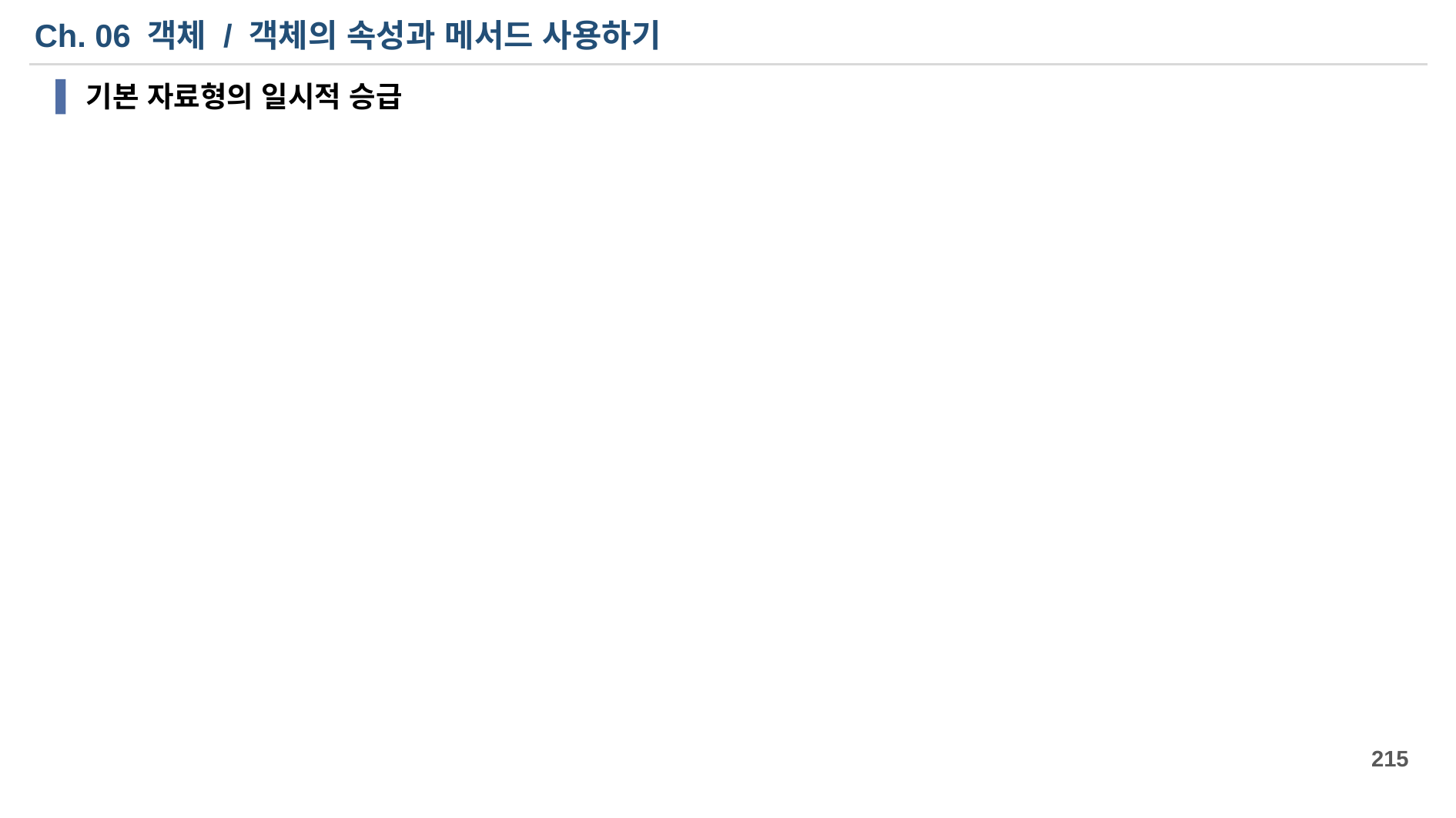

# Ch. 06 객체 / 객체의 속성과 메서드 사용하기
기본 자료형의 일시적 승급
215